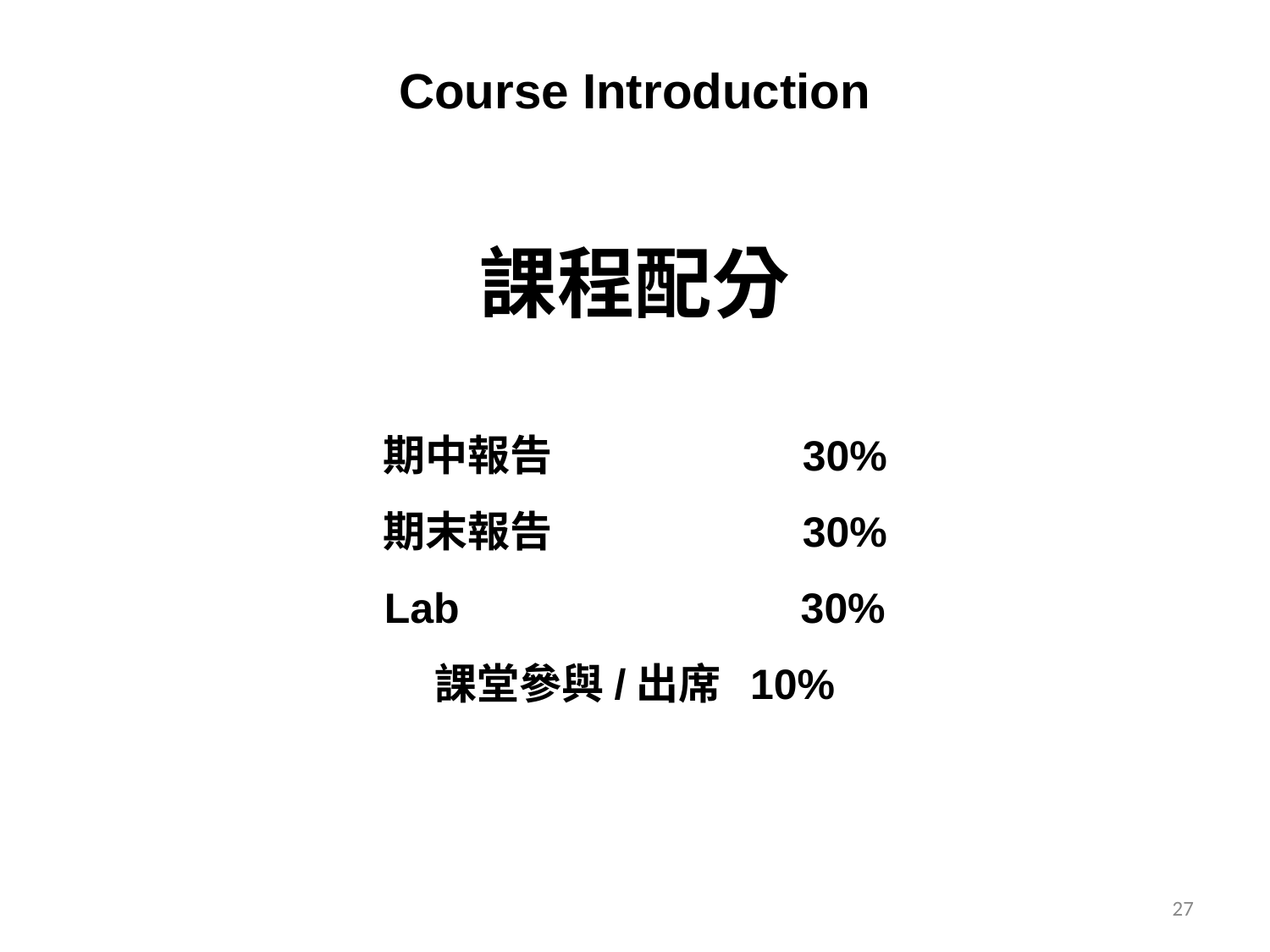

Course Introduction
課程配分

期中報告		   30%
期末報告 		   30%
Lab			   30%
課堂參與/出席  10%
27